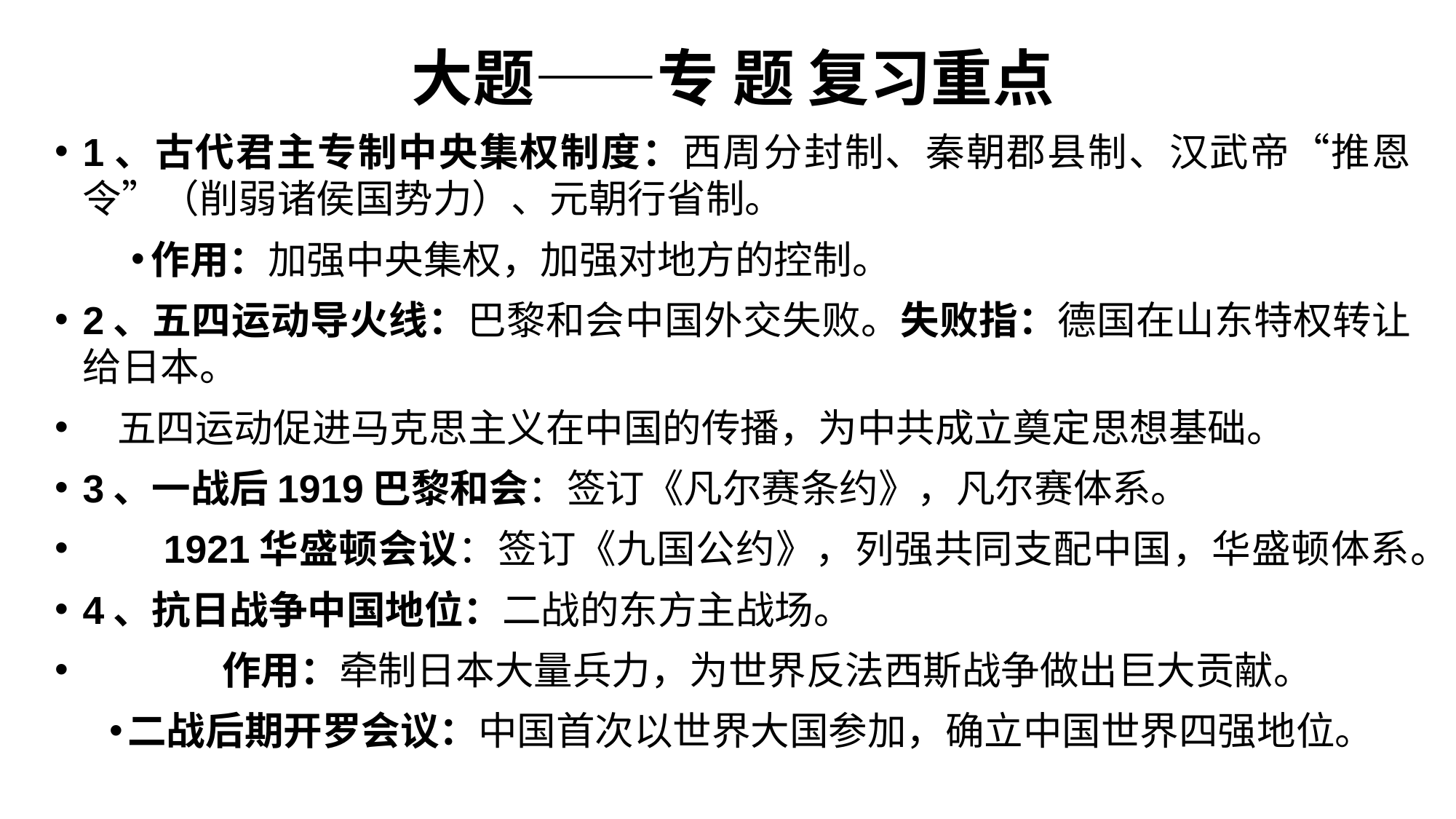

大题——专 题 复习重点
1、古代君主专制中央集权制度：西周分封制、秦朝郡县制、汉武帝“推恩令”（削弱诸侯国势力）、元朝行省制。
作用：加强中央集权，加强对地方的控制。
2、五四运动导火线：巴黎和会中国外交失败。失败指：德国在山东特权转让给日本。
   五四运动促进马克思主义在中国的传播，为中共成立奠定思想基础。
3、一战后1919巴黎和会：签订《凡尔赛条约》，凡尔赛体系。
       1921华盛顿会议：签订《九国公约》，列强共同支配中国，华盛顿体系。
4、抗日战争中国地位：二战的东方主战场。
               作用：牵制日本大量兵力，为世界反法西斯战争做出巨大贡献。
二战后期开罗会议：中国首次以世界大国参加，确立中国世界四强地位。